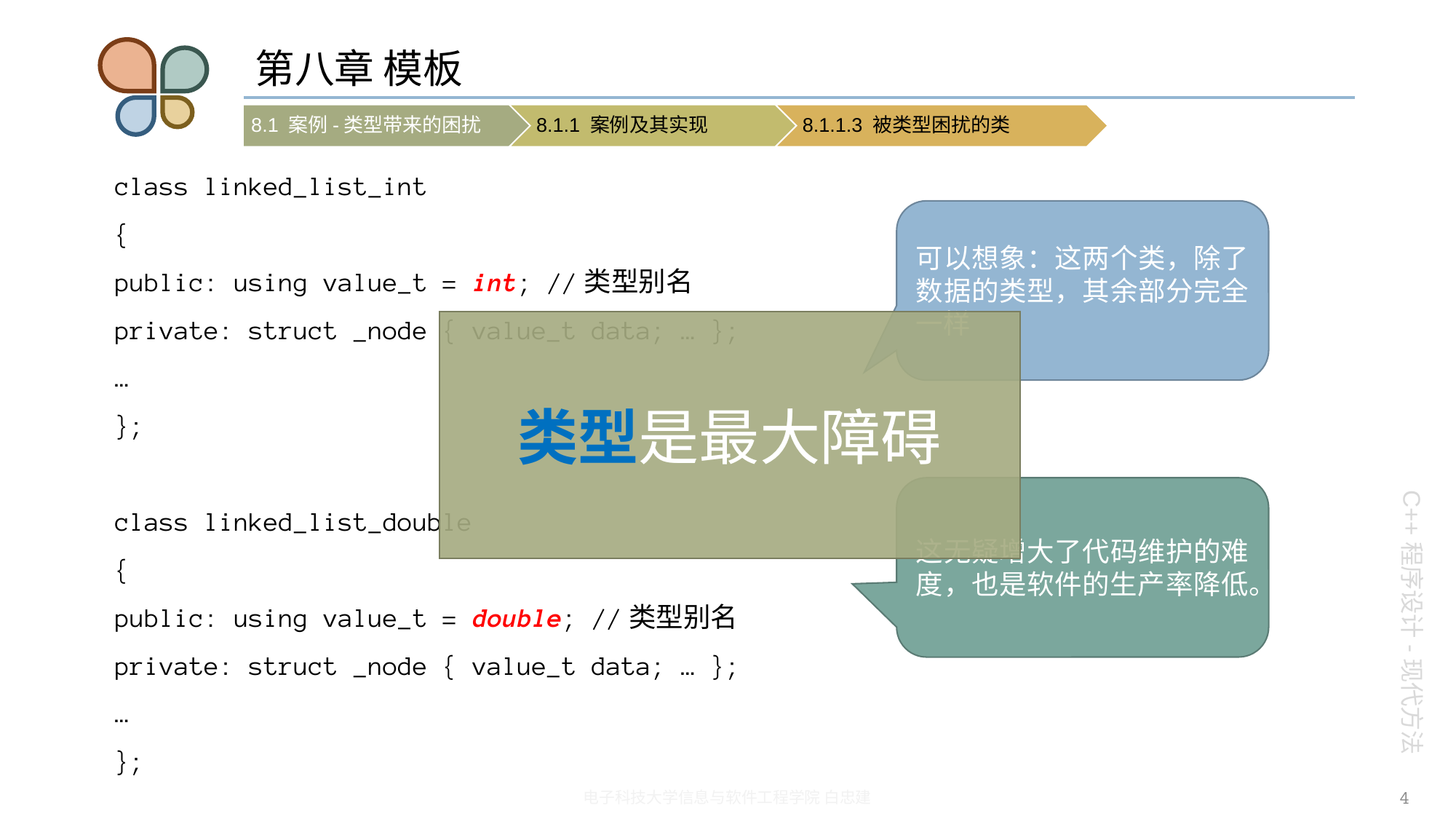

# 第八章 模板
8.1 案例-类型带来的困扰
8.1.1 案例及其实现
8.1.1.3 被类型困扰的类
class linked_list_int
{
public: using value_t = int; //类型别名
private: struct _node { value_t data; … };
…
};

class linked_list_double
{
public: using value_t = double; //类型别名
private: struct _node { value_t data; … };
…
};

可以想象：这两个类，除了数据的类型，其余部分完全一样
类型是最大障碍
这无疑增大了代码维护的难度，也是软件的生产率降低。
4